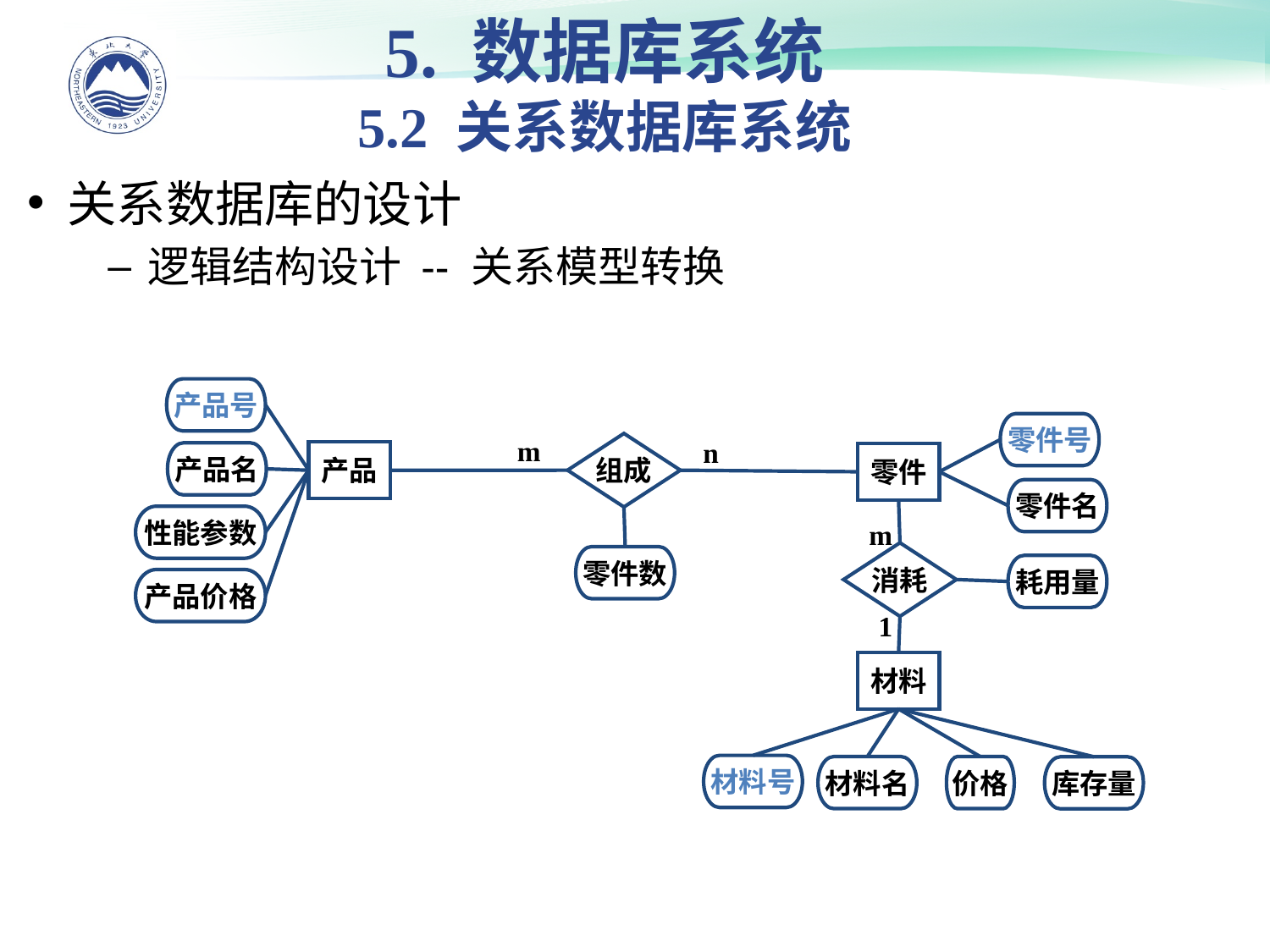

5. 数据库系统
5.2 关系数据库系统
关系数据库的设计
逻辑结构设计 -- 关系模型转换
产品号
零件号
m
组成
n
产品名
产品
零件
零件名
性能参数
m
消耗
零件数
耗用量
产品价格
1
材料
材料号
材料名
价格
库存量
14